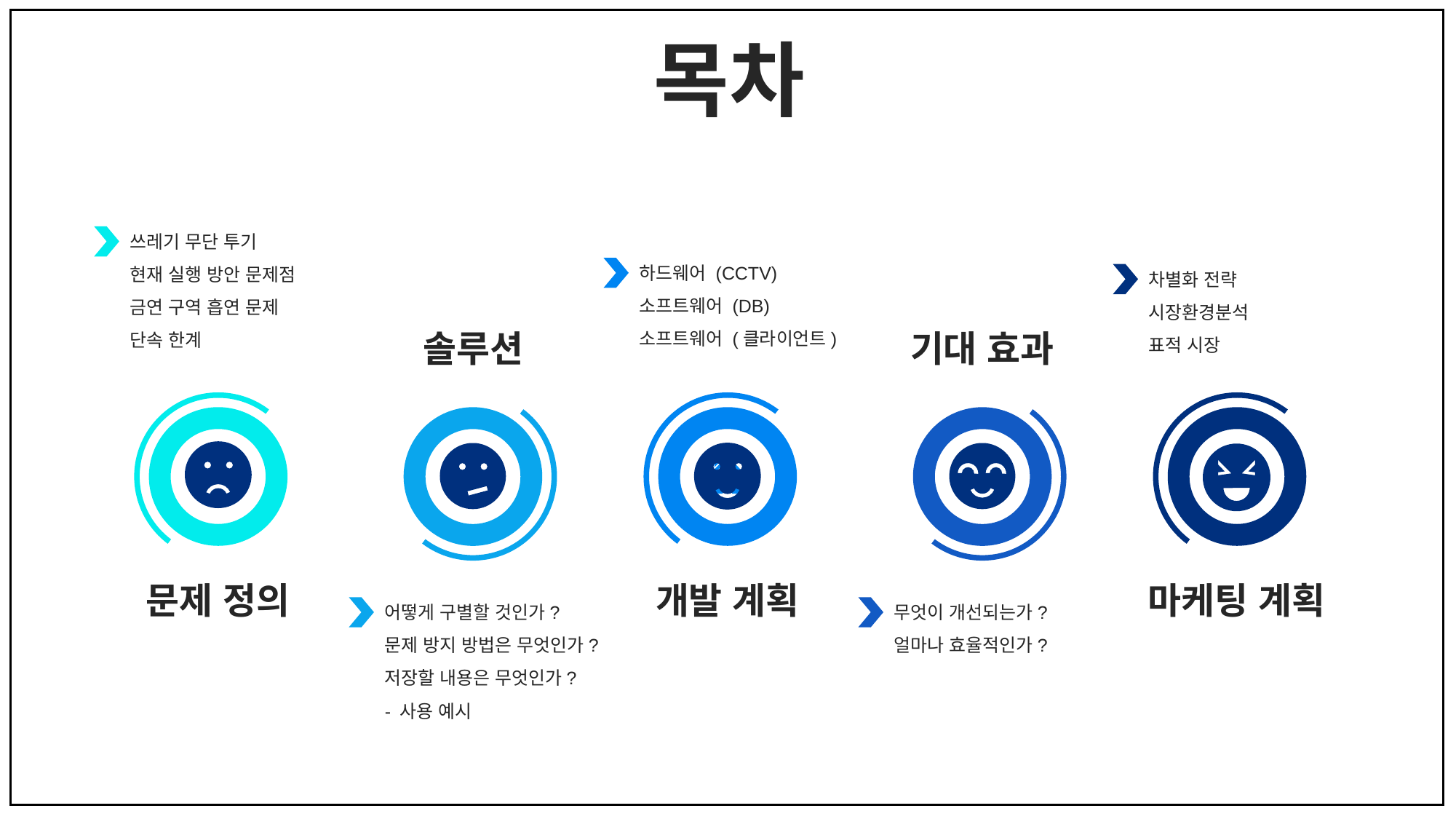

목차
쓰레기 무단 투기

현재 실행 방안 문제점
금연 구역 흡연 문제
단속 한계
하드웨어 (CCTV)

소프트웨어 (DB)
소프트웨어 (클라이언트)

차별화 전략

시장환경분석
표적 시장

솔루션
기대 효과

문제 정의
개발 계획
마케팅 계획
어떻게 구별할 것인가?

문제 방지 방법은 무엇인가?
저장할 내용은 무엇인가?
- 사용 예시
무엇이 개선되는가?

얼마나 효율적인가?